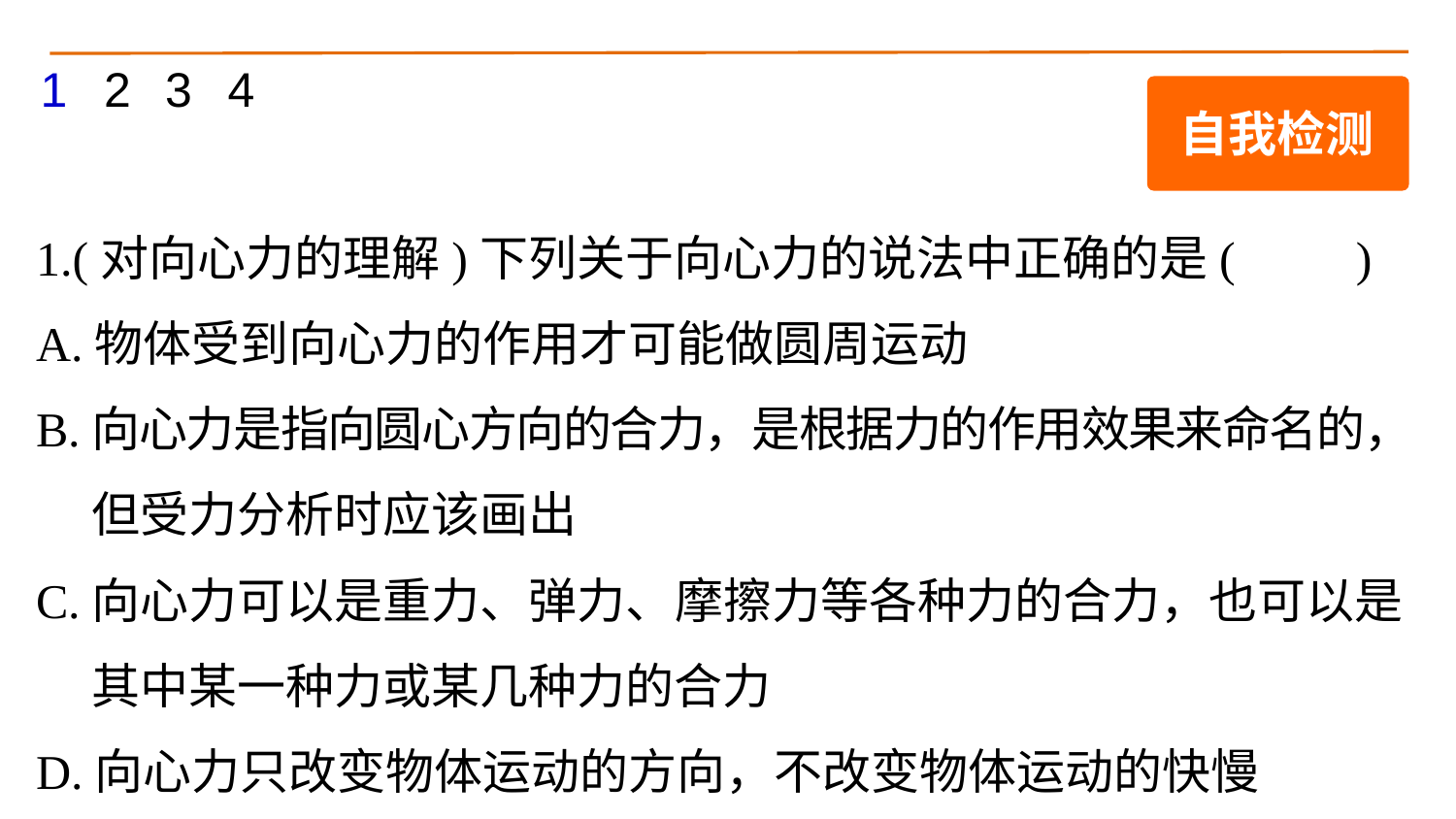

1
2
3
4

自我检测
1.(对向心力的理解)下列关于向心力的说法中正确的是(　　)
A.物体受到向心力的作用才可能做圆周运动
B.向心力是指向圆心方向的合力，是根据力的作用效果来命名的，
    但受力分析时应该画出
C.向心力可以是重力、弹力、摩擦力等各种力的合力，也可以是
    其中某一种力或某几种力的合力
D.向心力只改变物体运动的方向，不改变物体运动的快慢